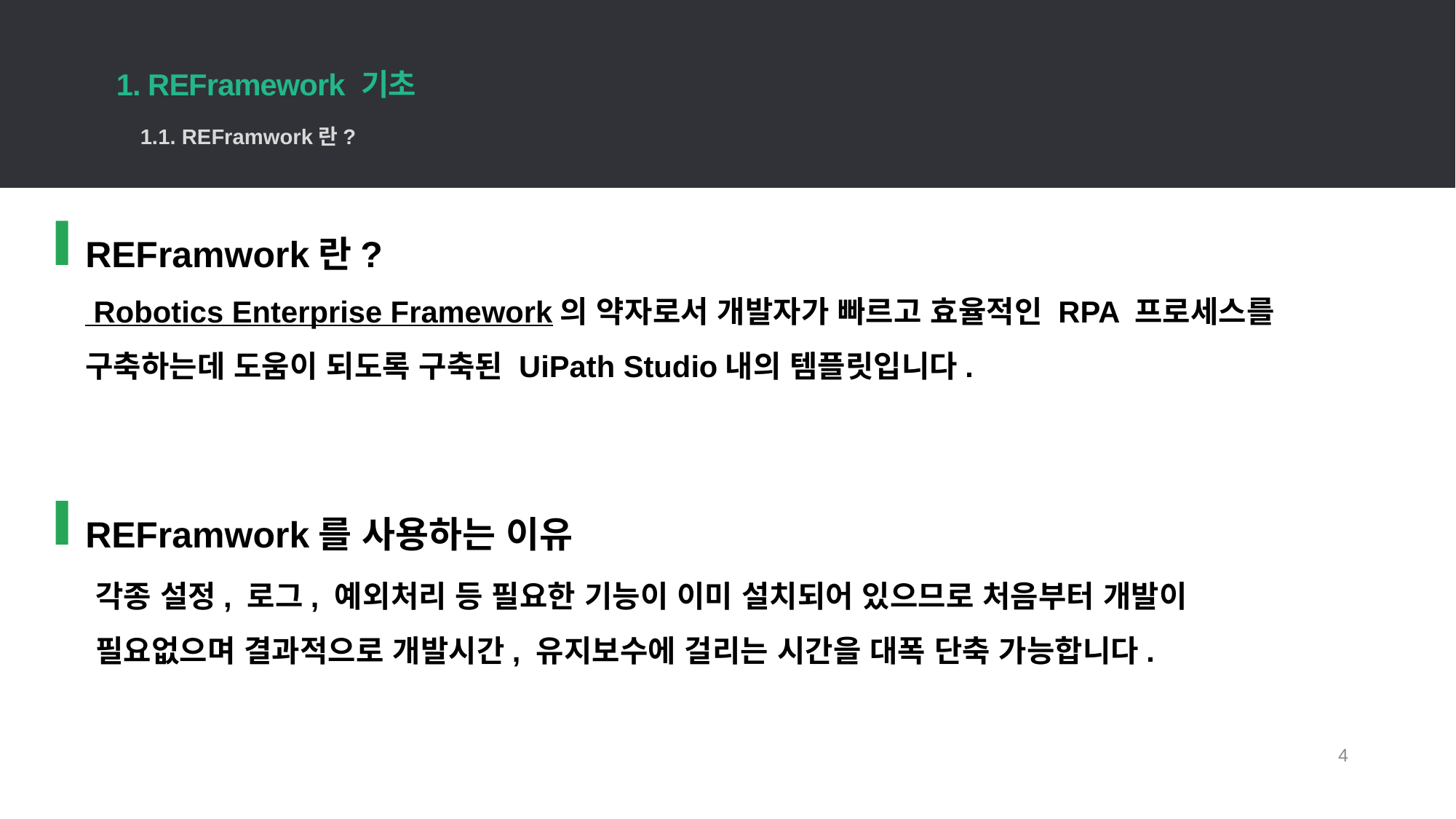

1. REFramework 기초
4
1.1. REFramwork란?
REFramwork란?

 Robotics Enterprise Framework의 약자로서 개발자가 빠르고 효율적인 RPA 프로세스를
구축하는데 도움이 되도록 구축된 UiPath Studio내의 템플릿입니다.
REFramwork를 사용하는 이유

각종 설정, 로그, 예외처리 등 필요한 기능이 이미 설치되어 있으므로 처음부터 개발이 필요없으며 결과적으로 개발시간, 유지보수에 걸리는 시간을 대폭 단축 가능합니다.
4